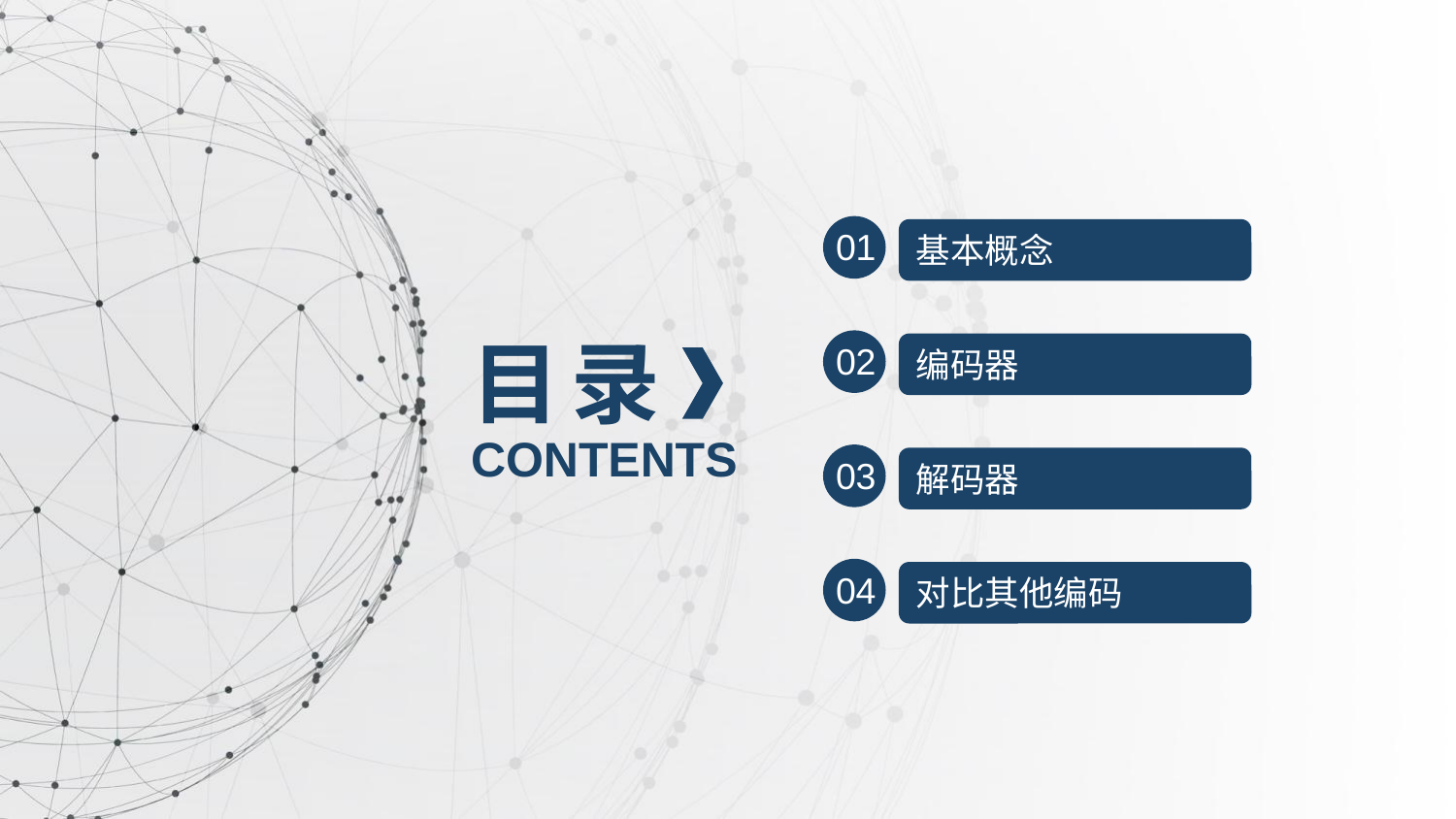

01
基本概念
目 录

02
编码器

CONTENTS

03
解码器

04
对比其他编码